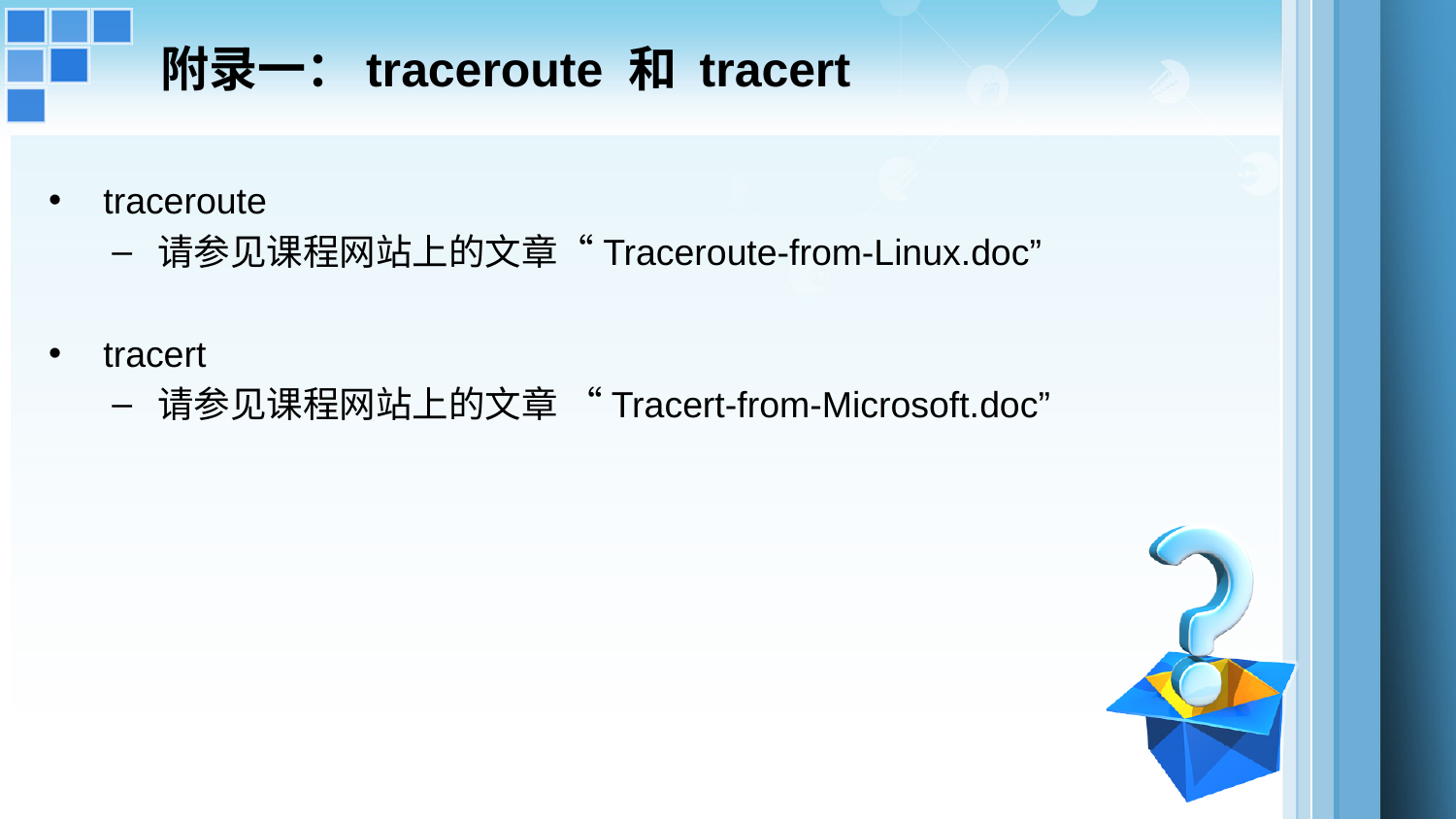

# 附录一：traceroute 和 tracert
traceroute
请参见课程网站上的文章“Traceroute-from-Linux.doc”

tracert
请参见课程网站上的文章 “Tracert-from-Microsoft.doc”